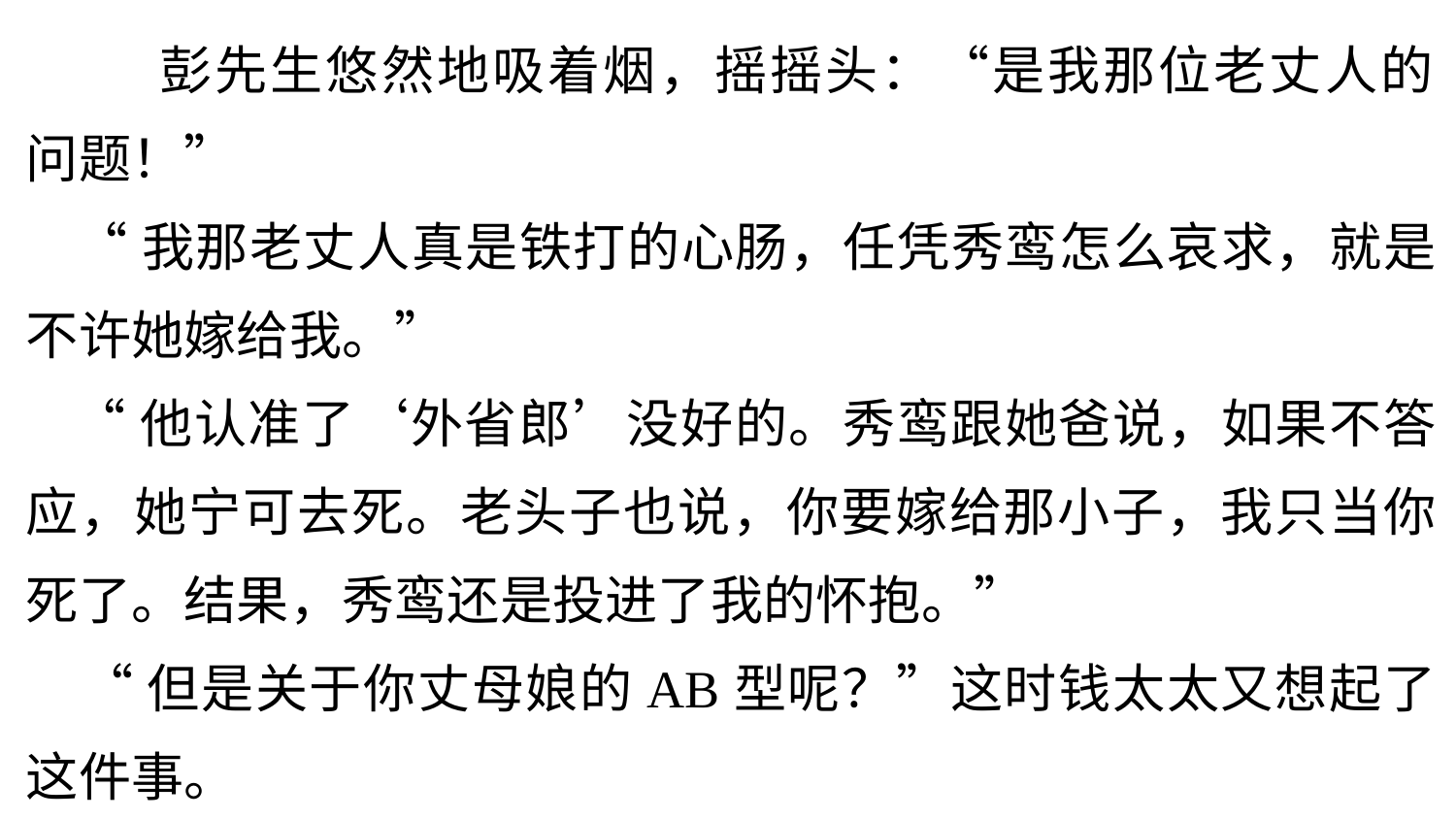

彭先生悠然地吸着烟，摇摇头：“是我那位老丈人的
问题！”
        “我那老丈人真是铁打的心肠，任凭秀鸾怎么哀求，就是不许她嫁给我。”
    “他认准了‘外省郎’没好的。秀鸾跟她爸说，如果不答应，她宁可去死。老头子也说，你要嫁给那小子，我只当你死了。结果，秀鸾还是投进了我的怀抱。”
    “但是关于你丈母娘的AB型呢？”这时钱太太又想起了这件事。